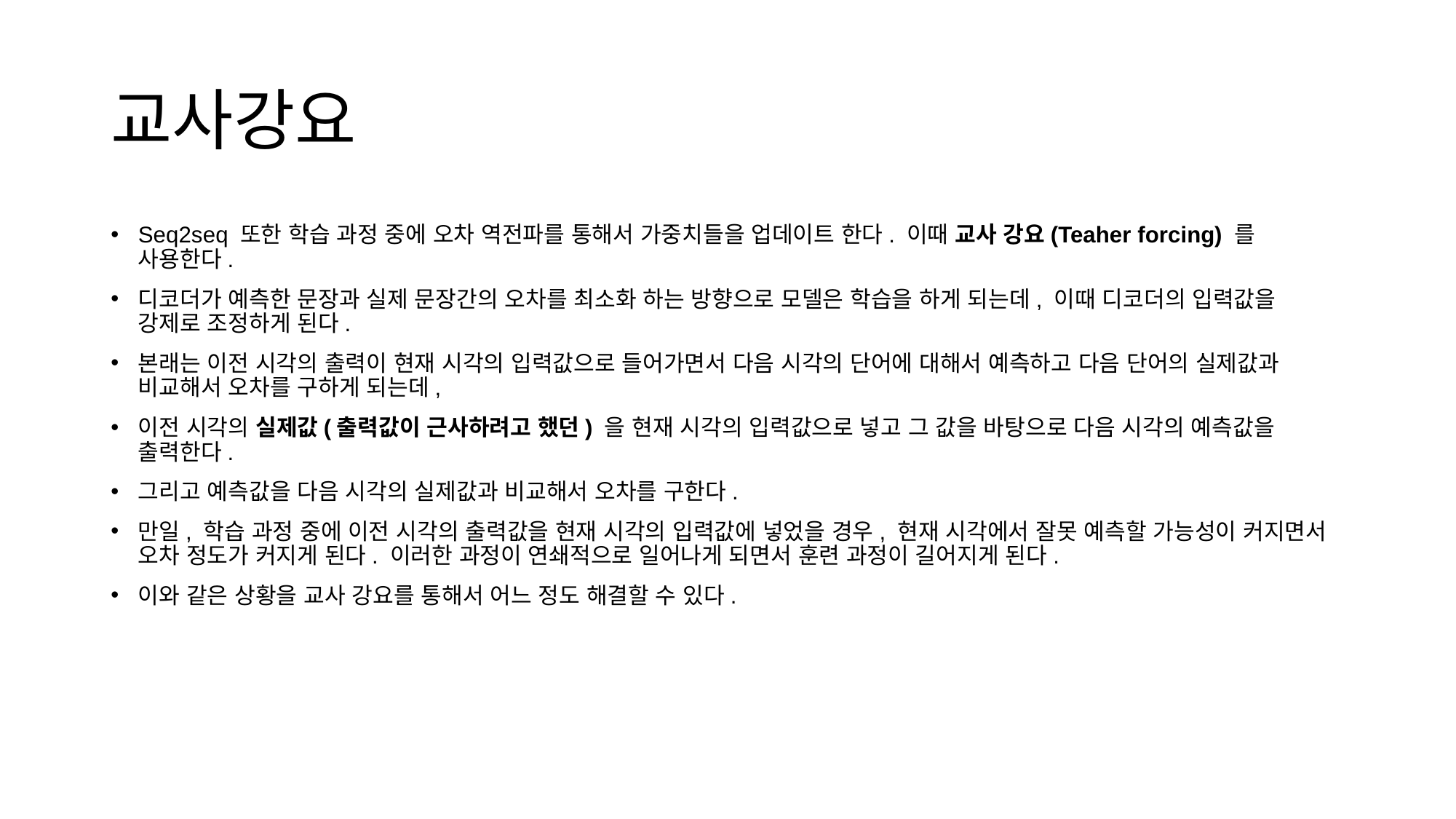

# 교사강요
Seq2seq 또한 학습 과정 중에 오차 역전파를 통해서 가중치들을 업데이트 한다. 이때 교사 강요(Teaher forcing) 를 사용한다.
디코더가 예측한 문장과 실제 문장간의 오차를 최소화 하는 방향으로 모델은 학습을 하게 되는데, 이때 디코더의 입력값을 강제로 조정하게 된다.
본래는 이전 시각의 출력이 현재 시각의 입력값으로 들어가면서 다음 시각의 단어에 대해서 예측하고 다음 단어의 실제값과 비교해서 오차를 구하게 되는데,
이전 시각의 실제값(출력값이 근사하려고 했던) 을 현재 시각의 입력값으로 넣고 그 값을 바탕으로 다음 시각의 예측값을 출력한다.
그리고 예측값을 다음 시각의 실제값과 비교해서 오차를 구한다.
만일, 학습 과정 중에 이전 시각의 출력값을 현재 시각의 입력값에 넣었을 경우, 현재 시각에서 잘못 예측할 가능성이 커지면서 오차 정도가 커지게 된다. 이러한 과정이 연쇄적으로 일어나게 되면서 훈련 과정이 길어지게 된다.
이와 같은 상황을 교사 강요를 통해서 어느 정도 해결할 수 있다.